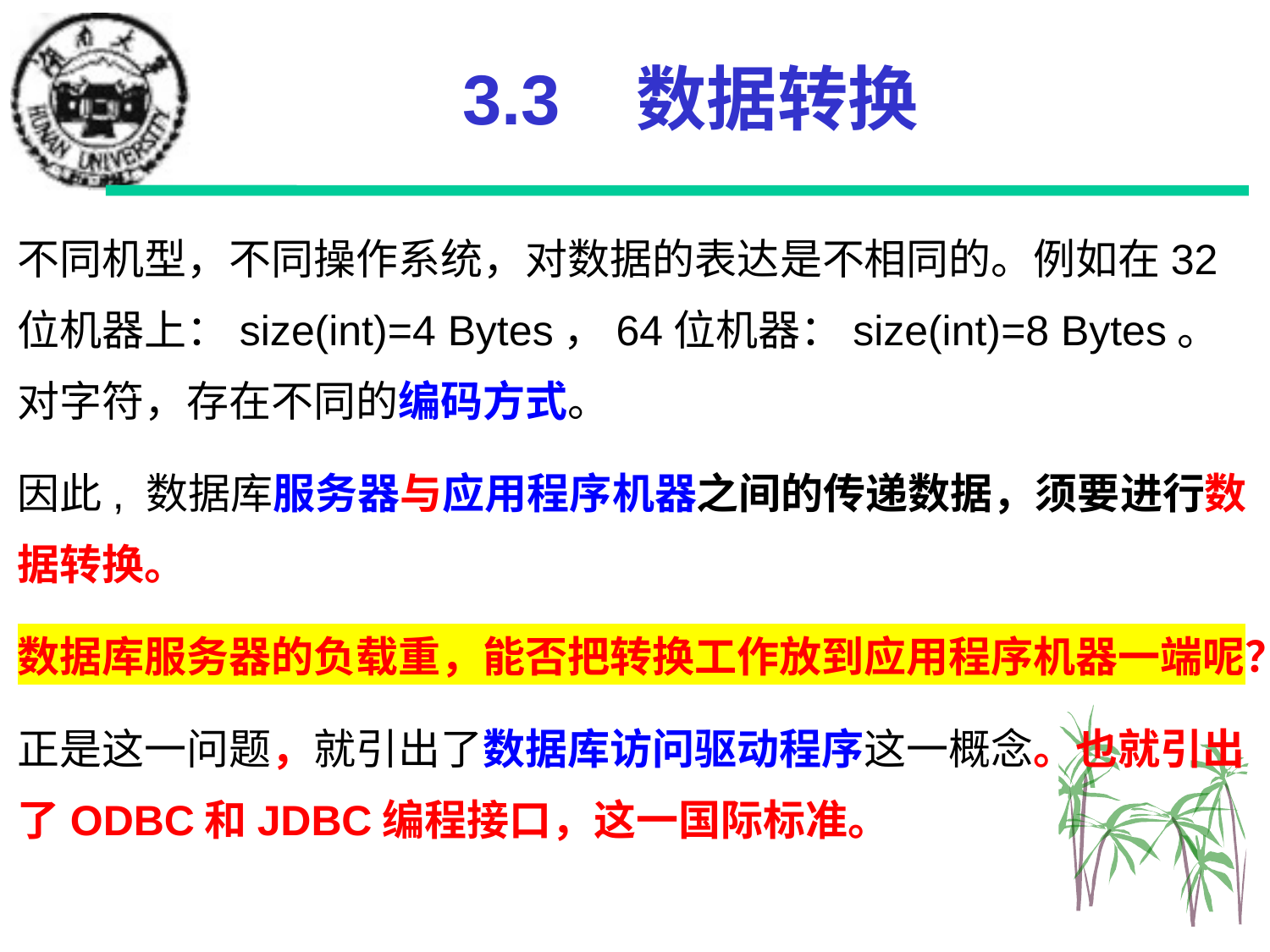

3.3   数据转换
不同机型，不同操作系统，对数据的表达是不相同的。例如在32位机器上：size(int)=4 Bytes，64位机器：size(int)=8 Bytes。对字符，存在不同的编码方式。
因此, 数据库服务器与应用程序机器之间的传递数据，须要进行数据转换。
数据库服务器的负载重，能否把转换工作放到应用程序机器一端呢？
正是这一问题，就引出了数据库访问驱动程序这一概念。也就引出了ODBC和JDBC编程接口，这一国际标准。